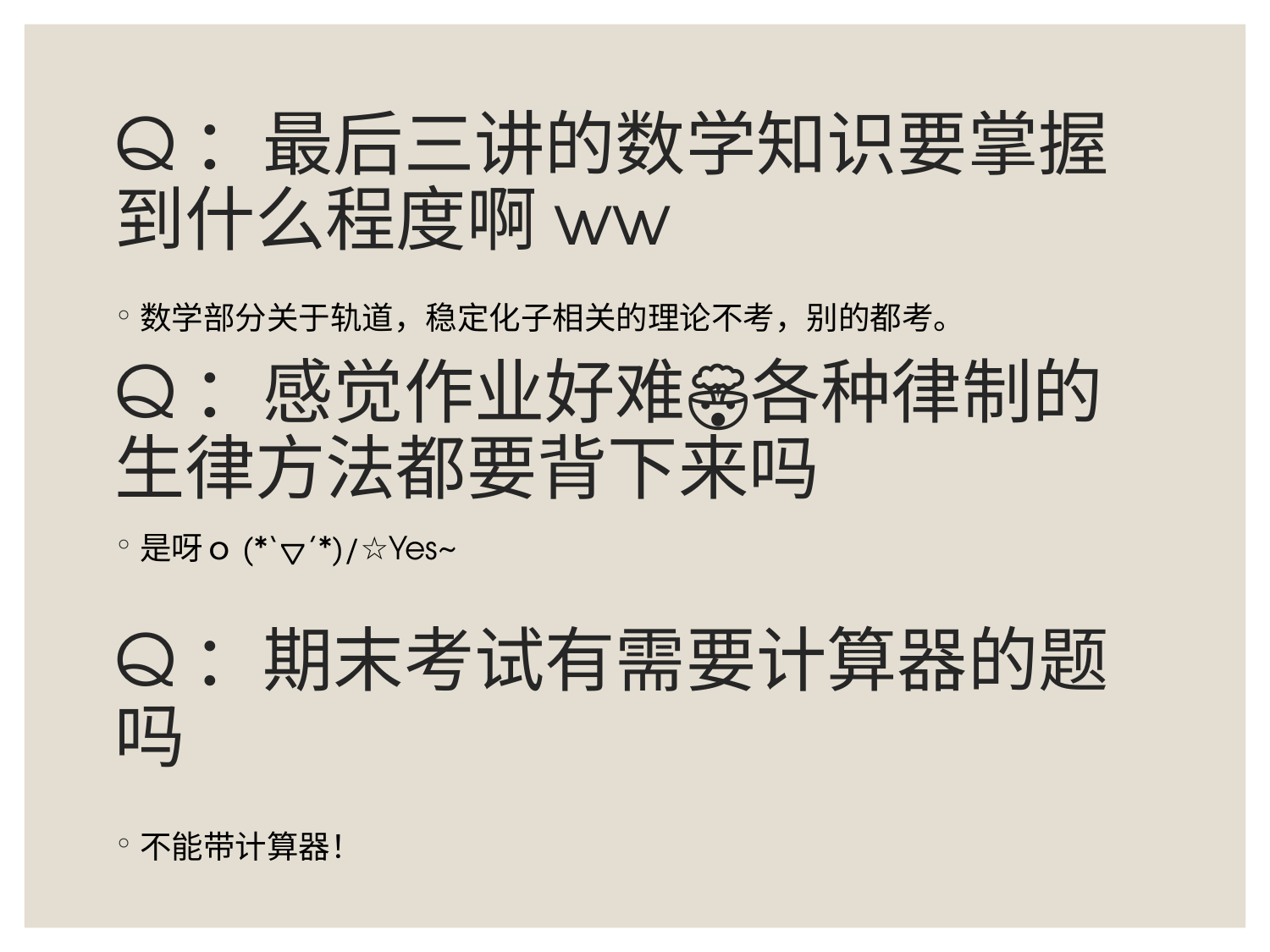

# Q：最后三讲的数学知识要掌握到什么程度啊ww
数学部分关于轨道，稳定化子相关的理论不考，别的都考。
Q：感觉作业好难🤯各种律制的生律方法都要背下来吗
是呀ｏ(*‘▽’*)/☆Yes~
Q：期末考试有需要计算器的题吗
不能带计算器！